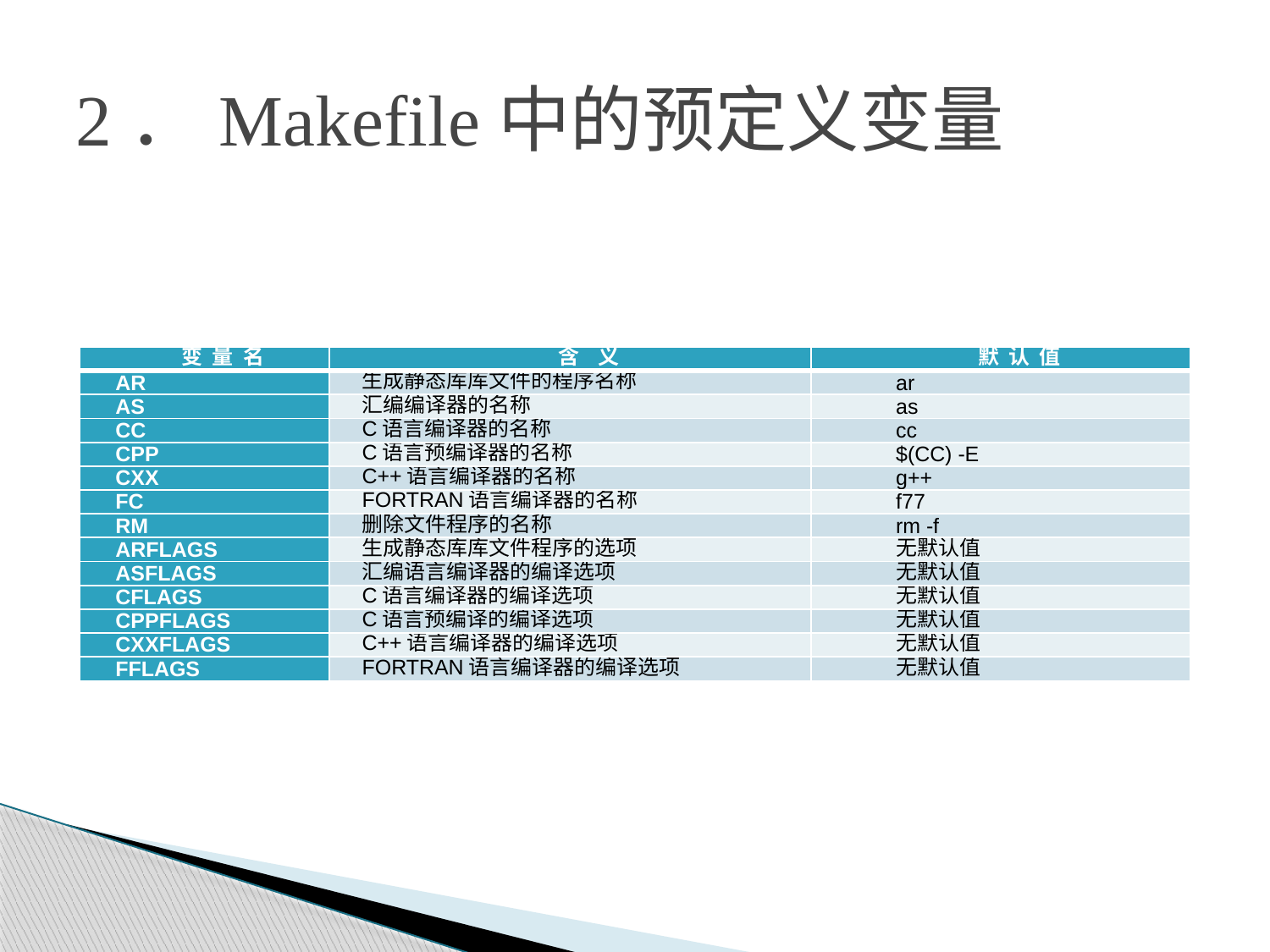

# 2．Makefile中的预定义变量

| 变 量 名 | 含 义 | 默 认 值 |
| --- | --- | --- |
| AR | 生成静态库库文件的程序名称 | ar |
| AS | 汇编编译器的名称 | as |
| CC | C语言编译器的名称 | cc |
| CPP | C语言预编译器的名称 | $(CC) -E |
| CXX | C++语言编译器的名称 | g++ |
| FC | FORTRAN语言编译器的名称 | f77 |
| RM | 删除文件程序的名称 | rm -f |
| ARFLAGS | 生成静态库库文件程序的选项 | 无默认值 |
| ASFLAGS | 汇编语言编译器的编译选项 | 无默认值 |
| CFLAGS | C语言编译器的编译选项 | 无默认值 |
| CPPFLAGS | C语言预编译的编译选项 | 无默认值 |
| CXXFLAGS | C++语言编译器的编译选项 | 无默认值 |
| FFLAGS | FORTRAN语言编译器的编译选项 | 无默认值 |